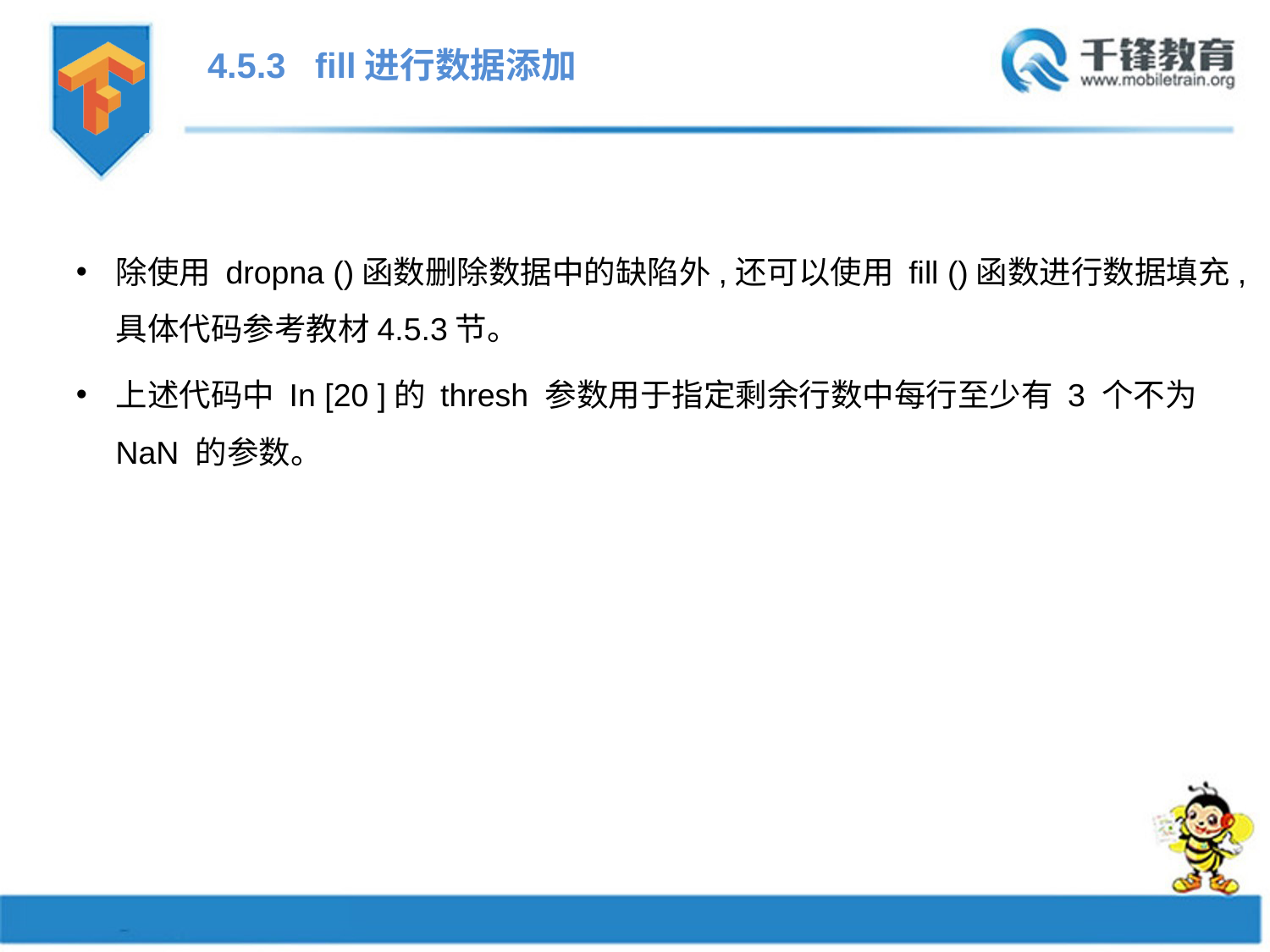

4.5.3   fill进行数据添加
除使用 dropna ()函数删除数据中的缺陷外,还可以使用 fill ()函数进行数据填充,具体代码参考教材4.5.3节。
上述代码中 In [20 ]的 thresh 参数用于指定剩余行数中每行至少有 3 个不为 NaN 的参数。